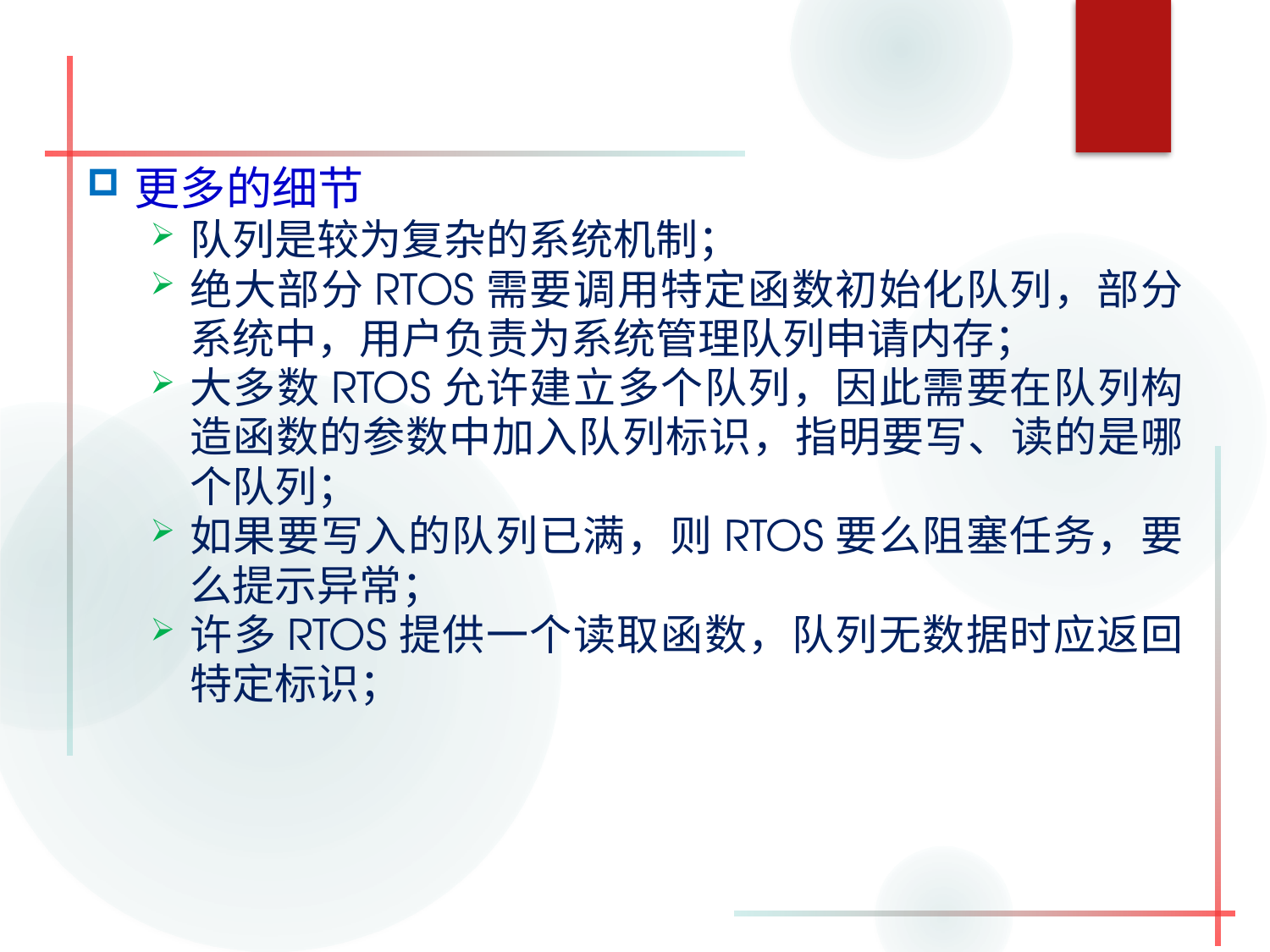

48
#
更多的细节
队列是较为复杂的系统机制；
绝大部分RTOS需要调用特定函数初始化队列，部分系统中，用户负责为系统管理队列申请内存；
大多数RTOS允许建立多个队列，因此需要在队列构造函数的参数中加入队列标识，指明要写、读的是哪个队列；
如果要写入的队列已满，则RTOS要么阻塞任务，要么提示异常；
许多RTOS提供一个读取函数，队列无数据时应返回特定标识；